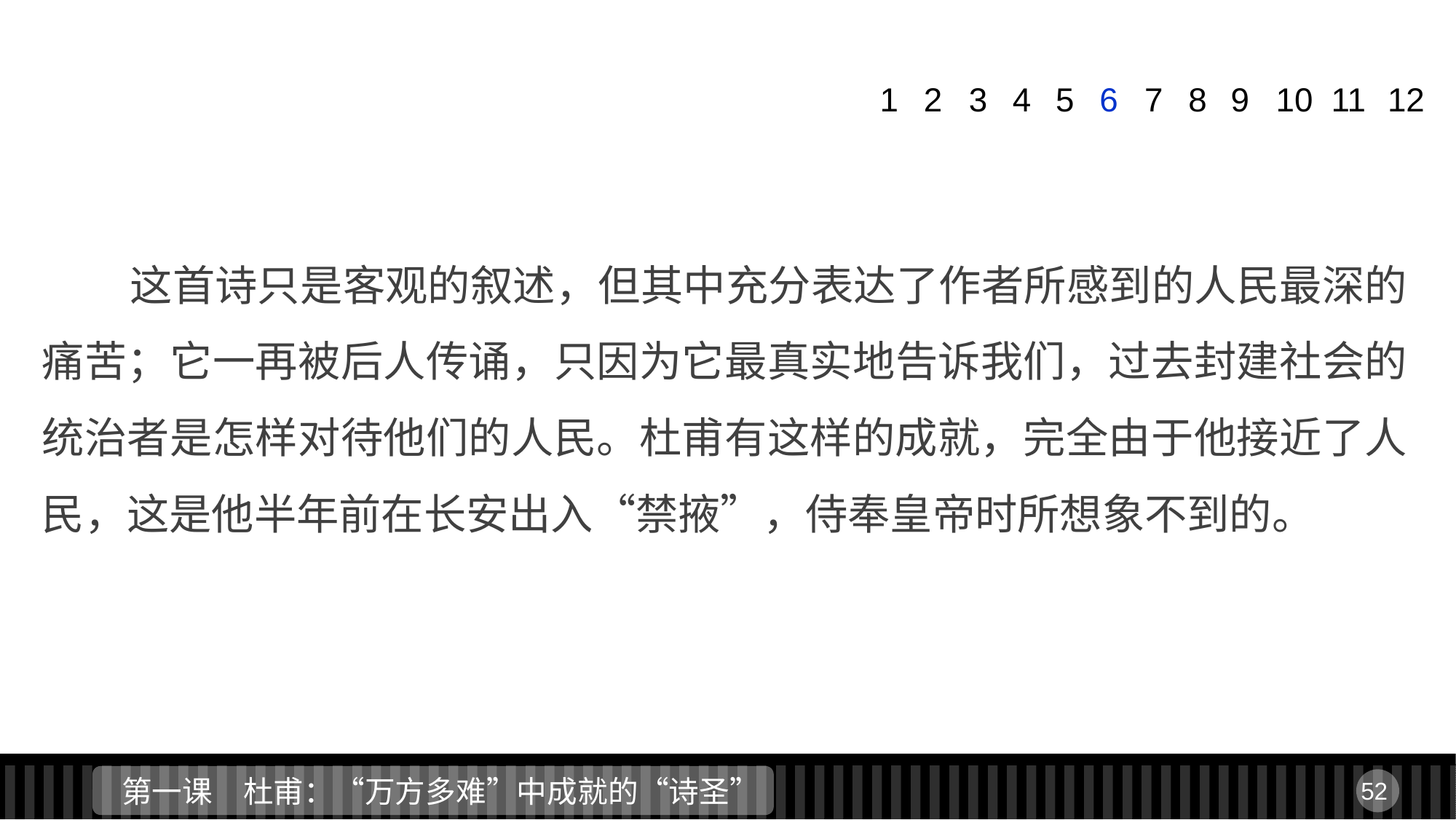

1
2
3
4
5
6
7
8
9
11
12
10
        这首诗只是客观的叙述，但其中充分表达了作者所感到的人民最深的痛苦；它一再被后人传诵，只因为它最真实地告诉我们，过去封建社会的统治者是怎样对待他们的人民。杜甫有这样的成就，完全由于他接近了人民，这是他半年前在长安出入“禁掖”，侍奉皇帝时所想象不到的。